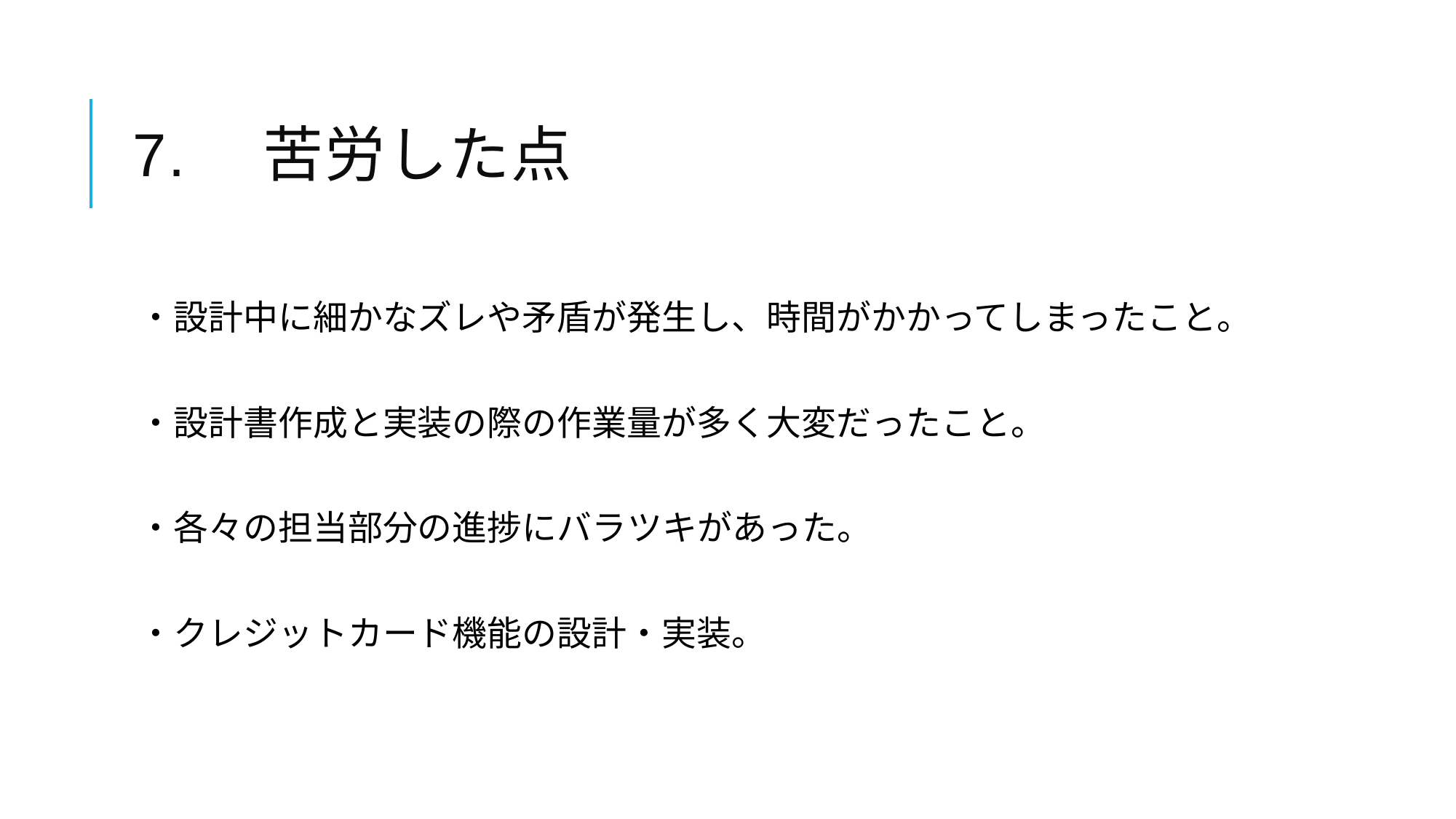

# 7.　苦労した点
・設計中に細かなズレや矛盾が発生し、時間がかかってしまったこと。
・設計書作成と実装の際の作業量が多く大変だったこと。
・各々の担当部分の進捗にバラツキがあった。
・クレジットカード機能の設計・実装。